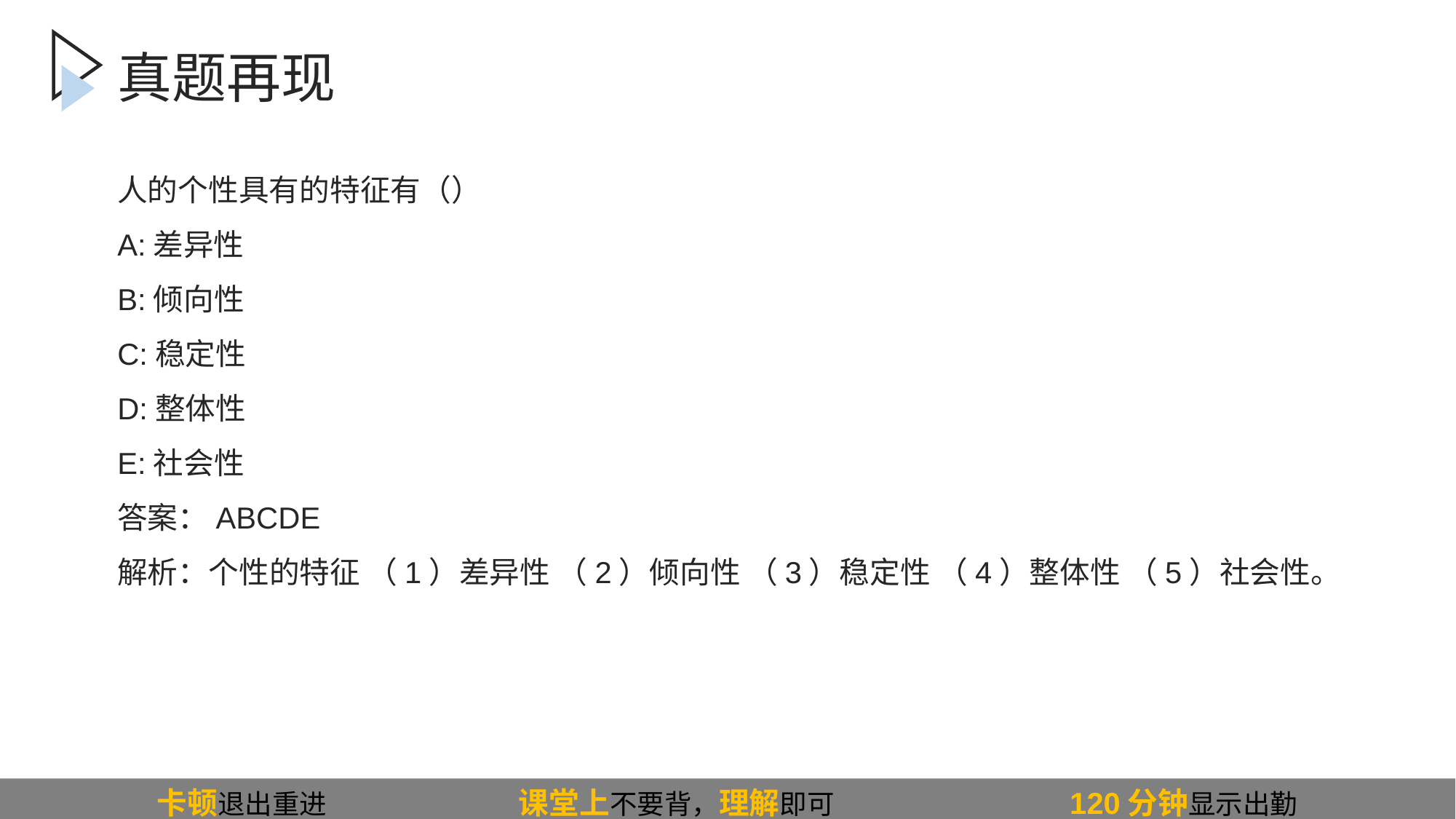

真题再现
# 人的个性具有的特征有（）
A:差异性
B:倾向性
C:稳定性
D:整体性
E:社会性
答案：ABCDE
解析：个性的特征 （1）差异性 （2）倾向性 （3）稳定性 （4）整体性 （5）社会性。